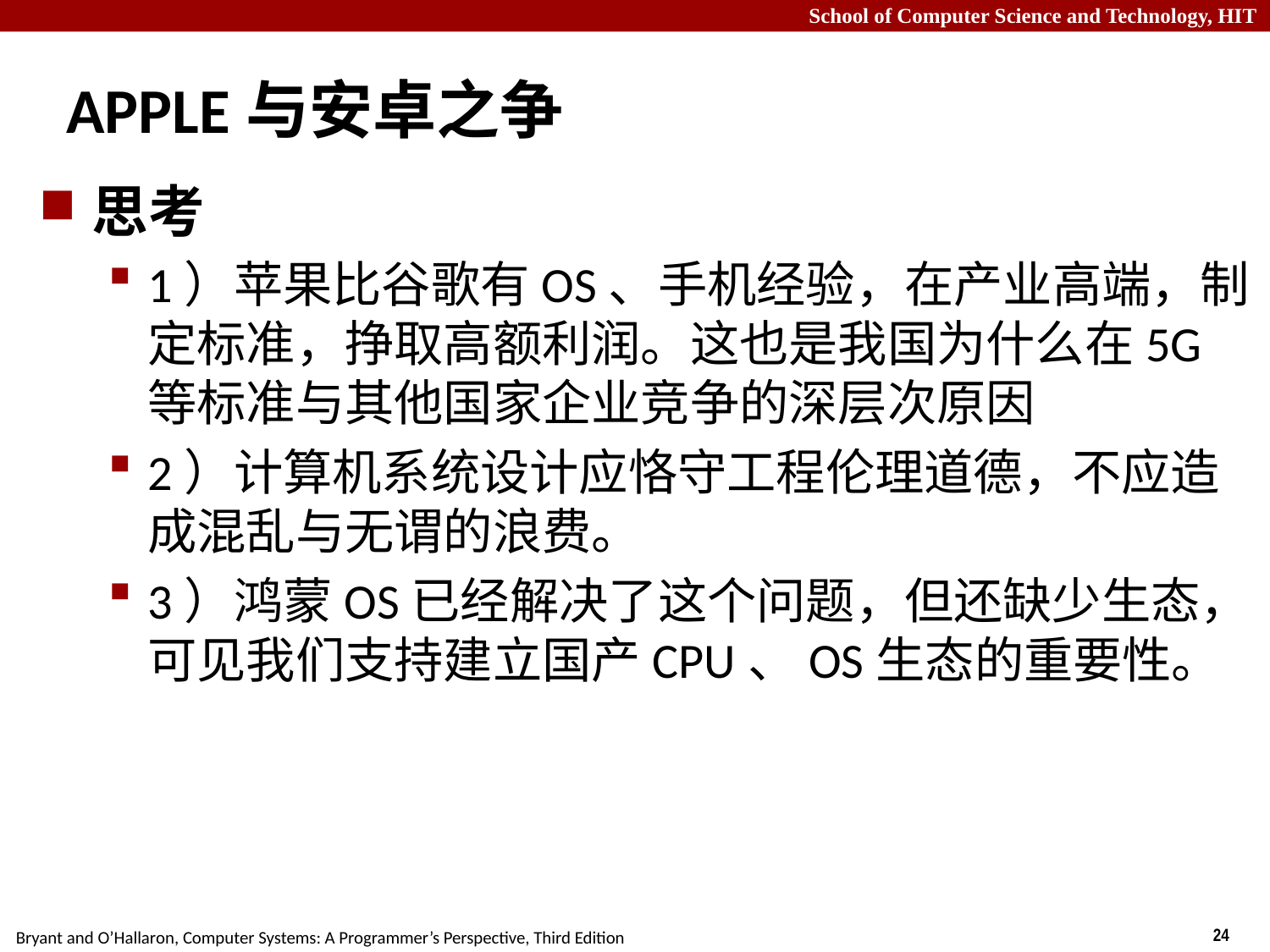

APPLE与安卓之争
思考
1）苹果比谷歌有OS、手机经验，在产业高端，制定标准，挣取高额利润。这也是我国为什么在5G等标准与其他国家企业竞争的深层次原因
2）计算机系统设计应恪守工程伦理道德，不应造成混乱与无谓的浪费。
3）鸿蒙OS已经解决了这个问题，但还缺少生态，可见我们支持建立国产CPU、OS生态的重要性。